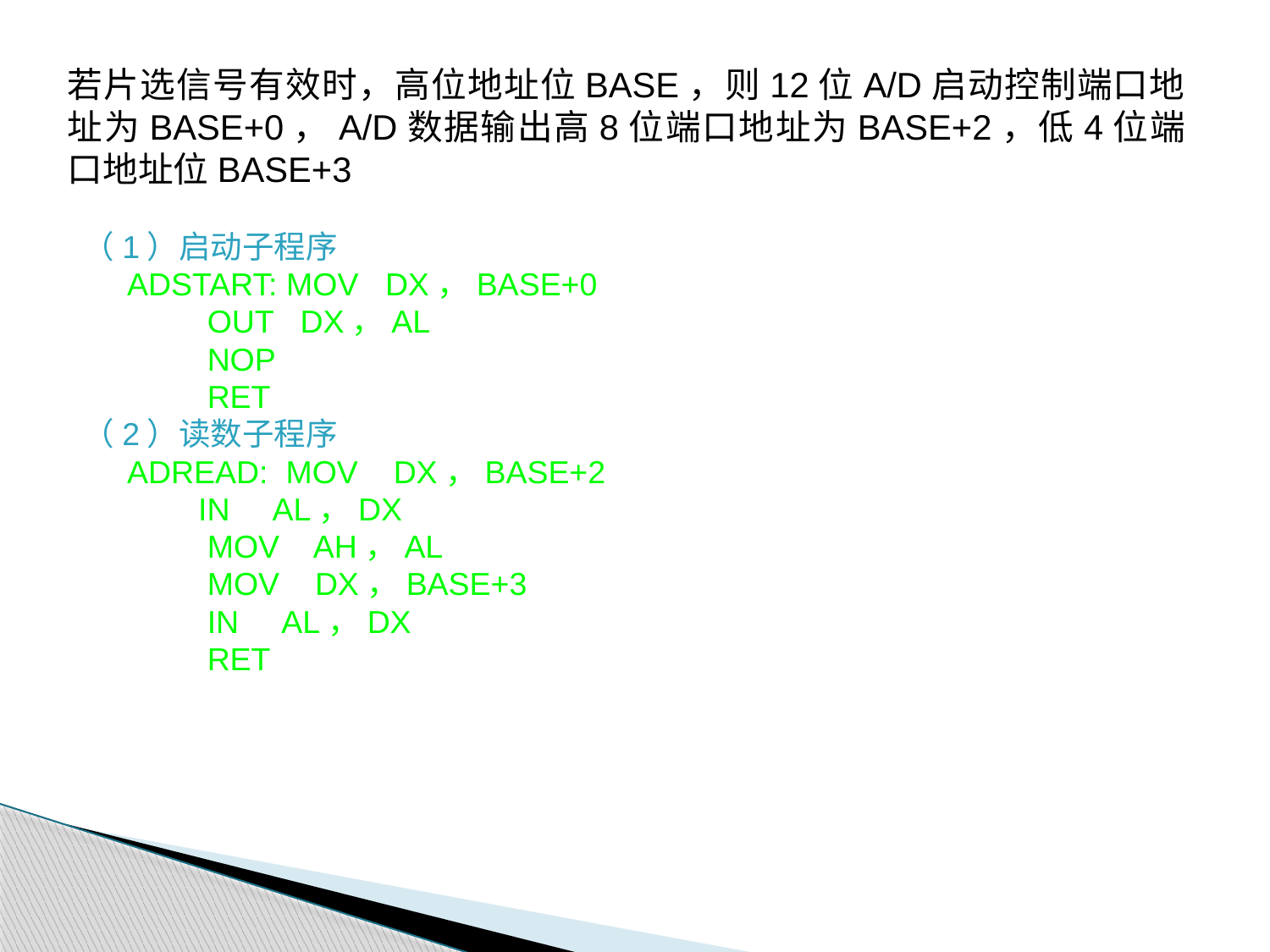

若片选信号有效时，高位地址位BASE，则12位A/D启动控制端口地址为BASE+0，A/D数据输出高8位端口地址为BASE+2，低4位端口地址位BASE+3

（1）启动子程序
     ADSTART: MOV   DX，BASE+0
              OUT   DX，AL
              NOP
              RET
（2）读数子程序
     ADREAD:  MOV    DX，BASE+2
 	         IN     AL，DX
              MOV    AH，AL
              MOV    DX，BASE+3
              IN     AL，DX
              RET